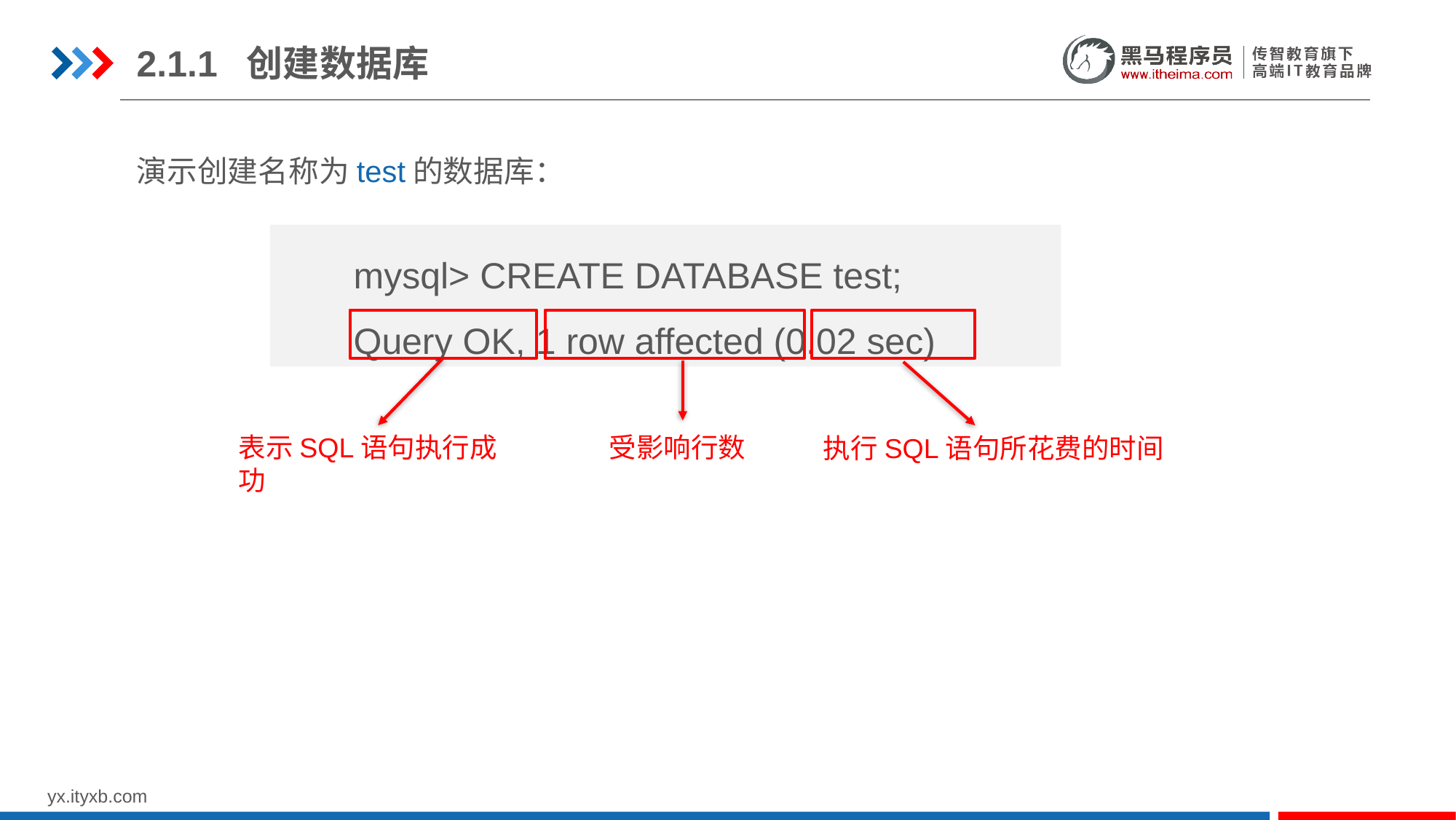

2.1.1  创建数据库
演示创建名称为test的数据库：
mysql> CREATE DATABASE test;
Query OK, 1 row affected (0.02 sec)

表示SQL语句执行成功
受影响行数
执行SQL语句所花费的时间